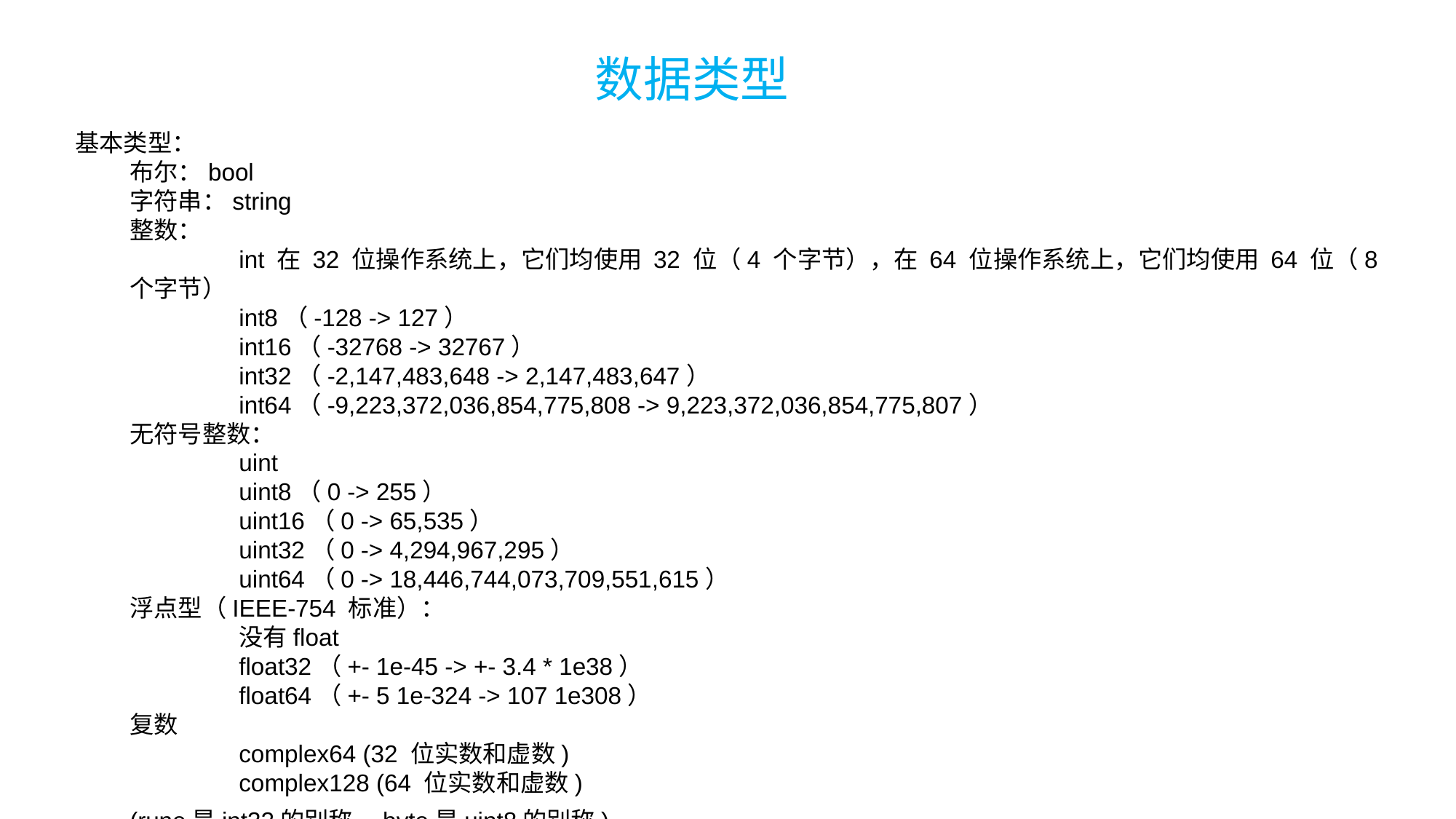

数据类型
基本类型：
布尔：bool
字符串：string
整数：
	int 在 32 位操作系统上，它们均使用 32 位（4 个字节），在 64 位操作系统上，它们均使用 64 位（8 个字节）
    	int8（-128 -> 127）
    	int16（-32768 -> 32767）
    	int32（-2,147,483,648 -> 2,147,483,647）
    	int64（-9,223,372,036,854,775,808 -> 9,223,372,036,854,775,807）
无符号整数：
	uint
    	uint8（0 -> 255）
    	uint16（0 -> 65,535）
    	uint32（0 -> 4,294,967,295）
    	uint64（0 -> 18,446,744,073,709,551,615）
浮点型（IEEE-754 标准）：
	没有float
    	float32（+- 1e-45 -> +- 3.4 * 1e38）
    	float64（+- 5 1e-324 -> 107 1e308）
复数
	complex64 (32 位实数和虚数)
	complex128 (64 位实数和虚数)
(rune是int32的别称，byte是uint8的别称)